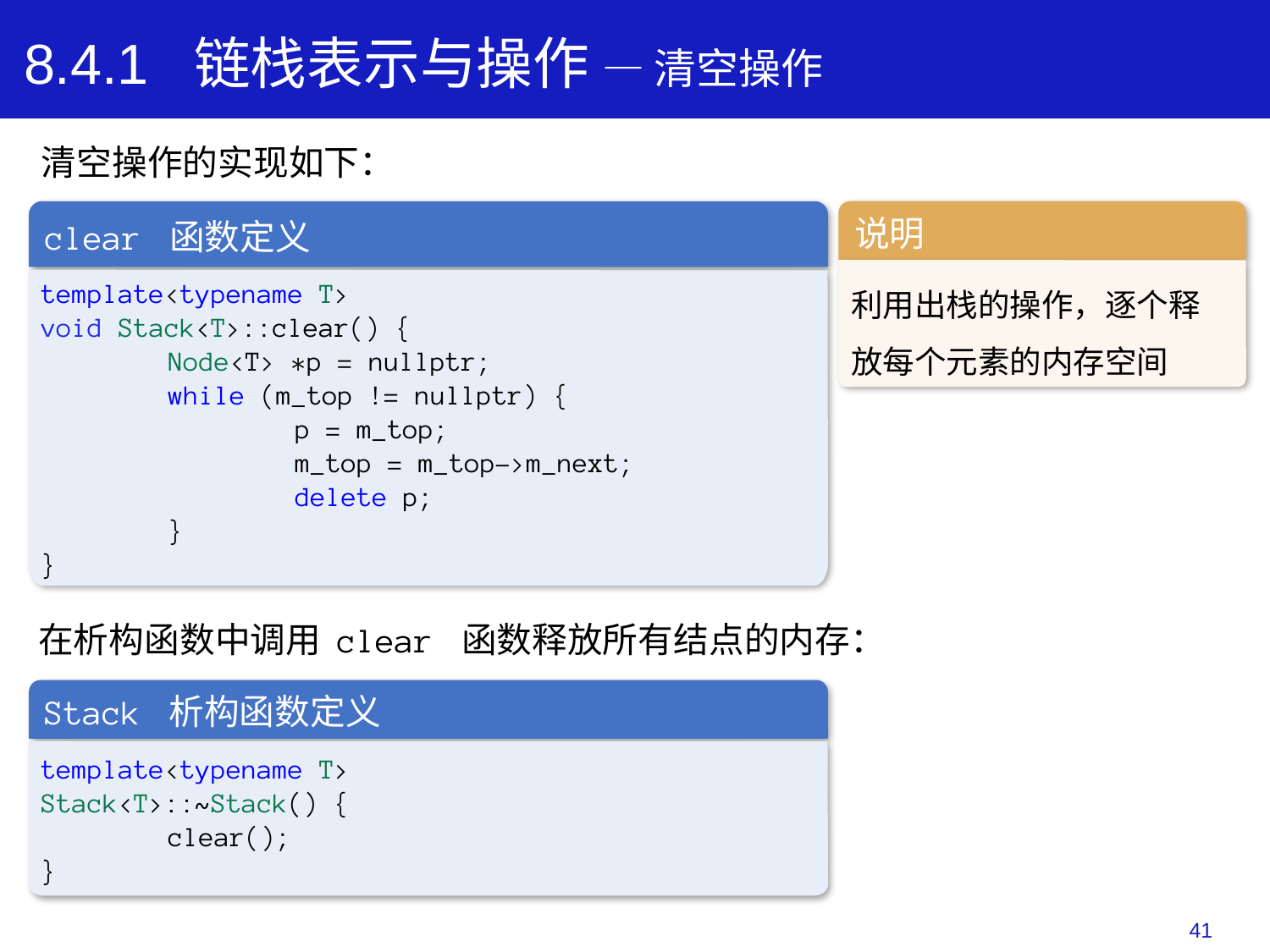

8.4.1  链栈表示与操作 — 清空操作
清空操作的实现如下：
clear 函数定义
template<typename T>
void Stack<T>::clear() {
	Node<T> *p = nullptr;
	while (m_top != nullptr) {
		p = m_top;
		m_top = m_top->m_next;
		delete p;
	}
}
说明
利用出栈的操作，逐个释
放每个元素的内存空间
在析构函数中调用 clear 函数释放所有结点的内存：
Stack 析构函数定义
template<typename T>
Stack<T>::~Stack() {
	clear();
}
41